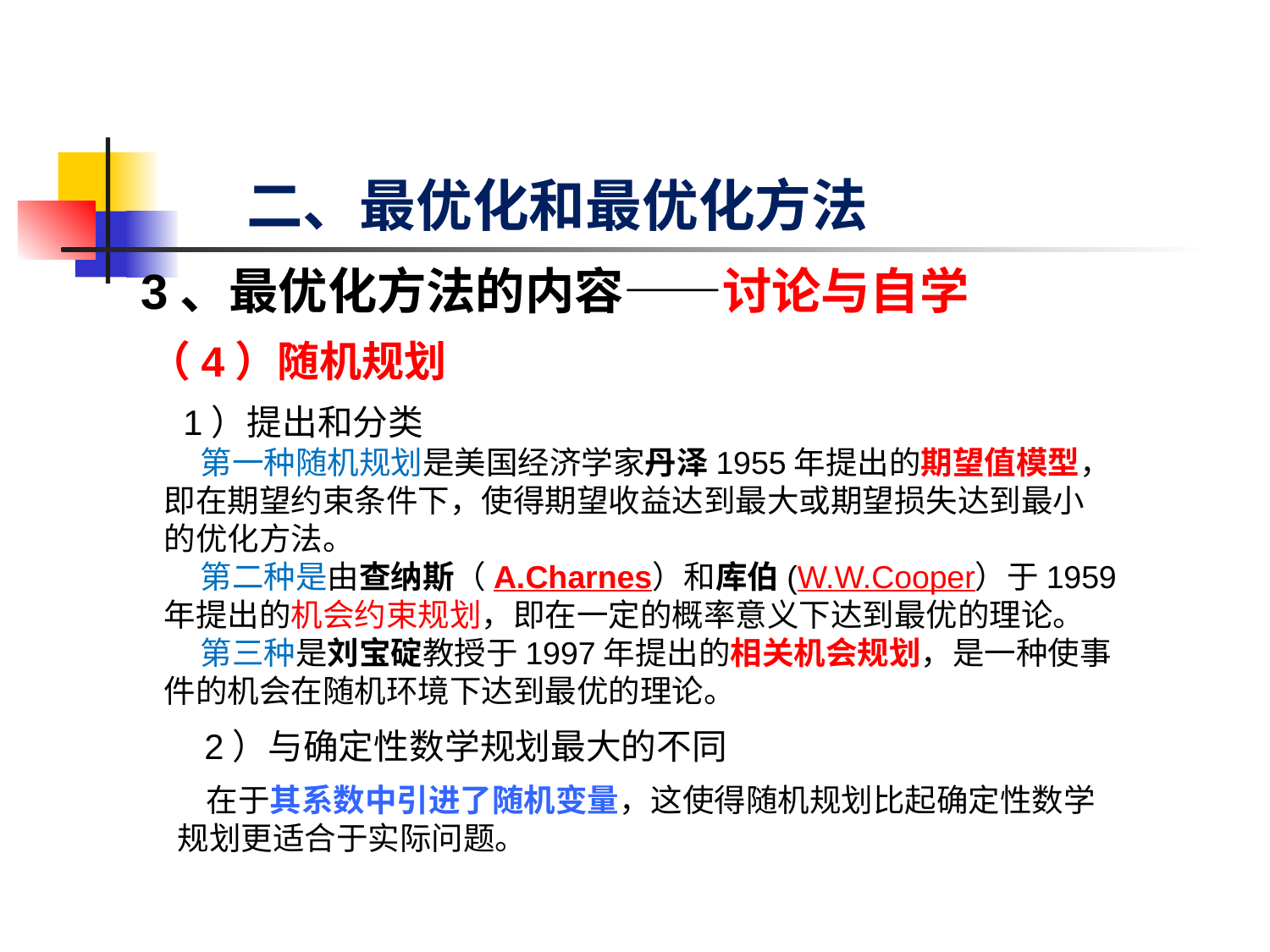

# 二、最优化和最优化方法
3、最优化方法的内容——讨论与自学
（4）随机规划
  1）提出和分类
    第一种随机规划是美国经济学家丹泽1955年提出的期望值模型，即在期望约束条件下，使得期望收益达到最大或期望损失达到最小
的优化方法。
    第二种是由查纳斯（A.Charnes）和库伯(W.W.Cooper）于1959年提出的机会约束规划，即在一定的概率意义下达到最优的理论。
    第三种是刘宝碇教授于1997年提出的相关机会规划，是一种使事件的机会在随机环境下达到最优的理论。
2）与确定性数学规划最大的不同
   在于其系数中引进了随机变量，这使得随机规划比起确定性数学规划更适合于实际问题。